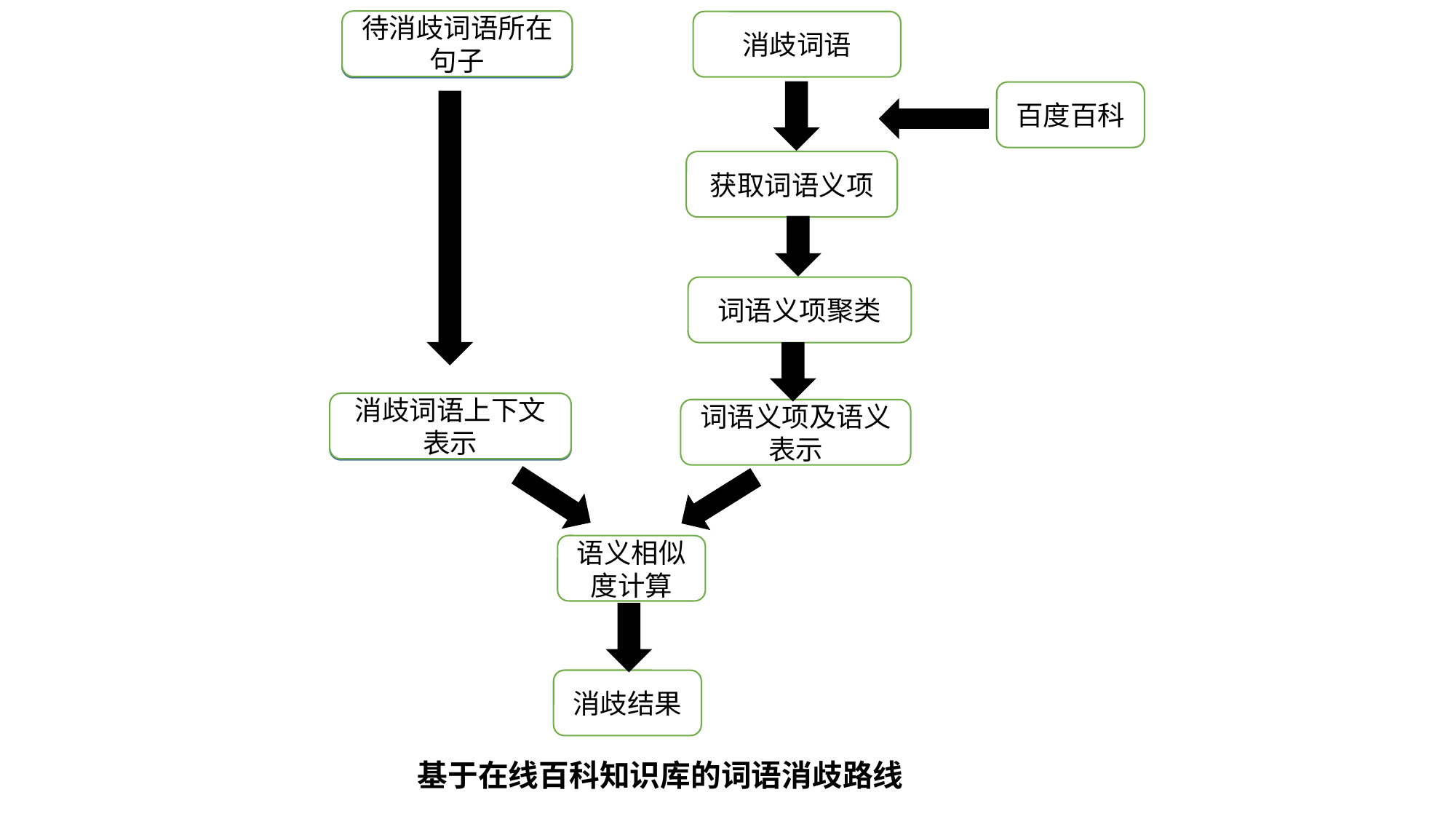

待消歧词语所在句子
消歧词语
待消歧词语所在句子

百度百科

获取词语义项

词语义项聚类

消歧词语上下文表示
消歧词语上下文表示
词语义项及语义表示

语义相似度计算

消歧结果
基于在线百科知识库的词语消歧路线